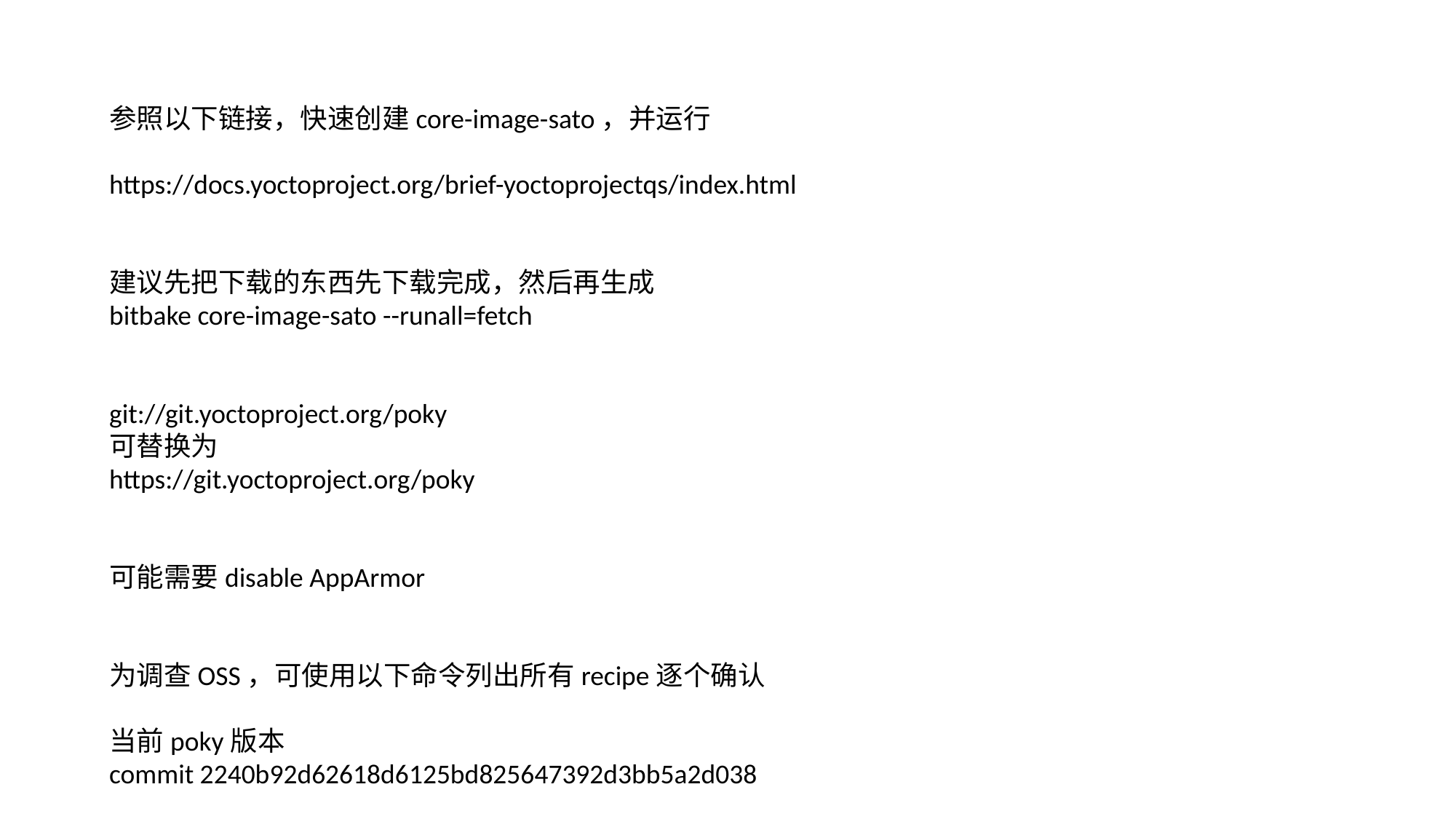

参照以下链接，快速创建core-image-sato，并运行

https://docs.yoctoproject.org/brief-yoctoprojectqs/index.html

建议先把下载的东西先下载完成，然后再生成
bitbake core-image-sato --runall=fetch

git://git.yoctoproject.org/poky
可替换为
https://git.yoctoproject.org/poky

可能需要disable AppArmor

为调查OSS，可使用以下命令列出所有recipe逐个确认

当前poky版本
commit 2240b92d62618d6125bd825647392d3bb5a2d038